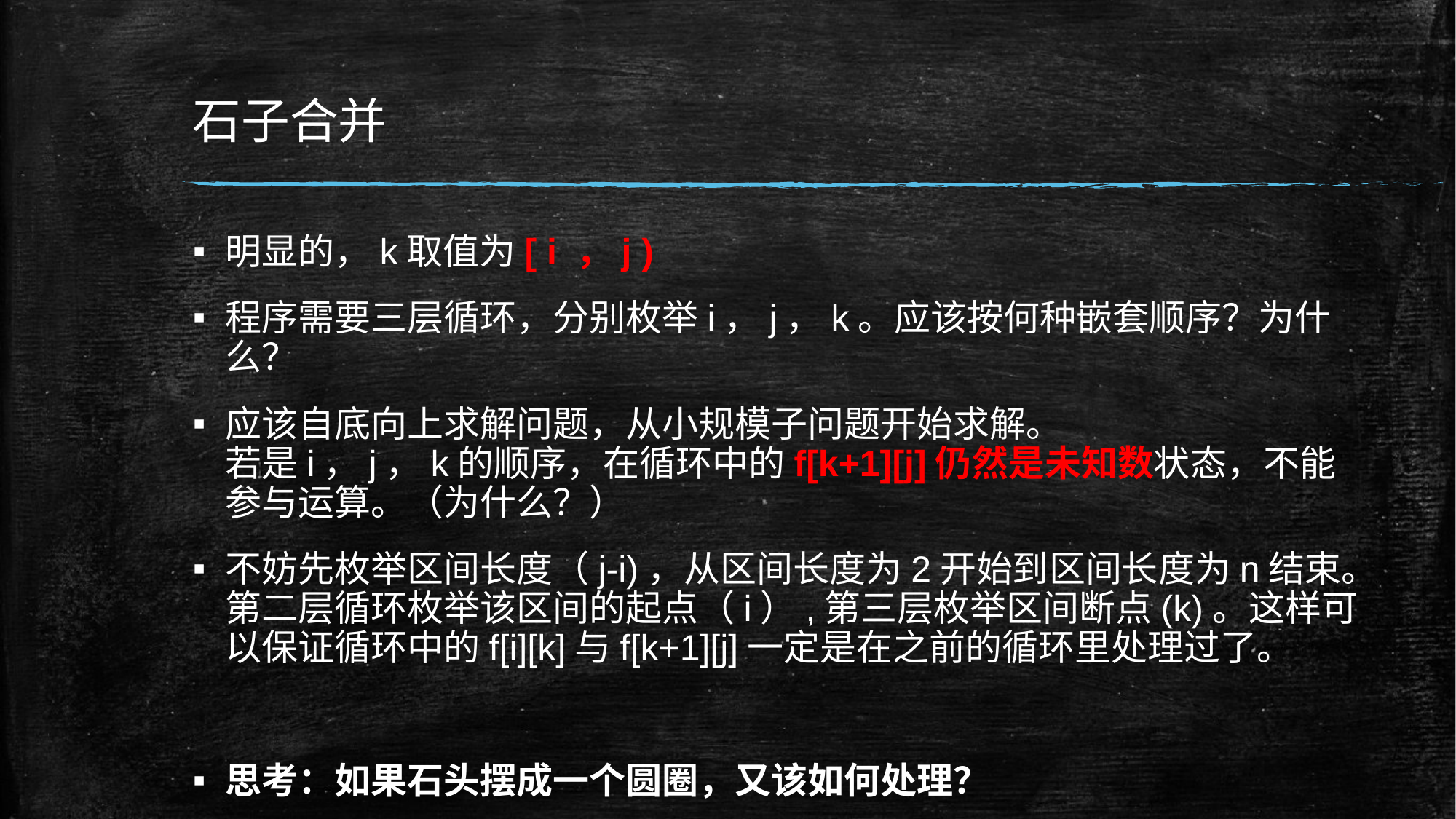

# 石子合并
明显的，k取值为[ i ，j )
程序需要三层循环，分别枚举i，j，k。应该按何种嵌套顺序？为什么？
应该自底向上求解问题，从小规模子问题开始求解。
若是i，j，k的顺序，在循环中的f[k+1][j]仍然是未知数状态，不能参与运算。（为什么？）
不妨先枚举区间长度（j-i)，从区间长度为2开始到区间长度为n结束。第二层循环枚举该区间的起点（i）,第三层枚举区间断点(k)。这样可以保证循环中的f[i][k]与f[k+1][j]一定是在之前的循环里处理过了。

思考：如果石头摆成一个圆圈，又该如何处理？